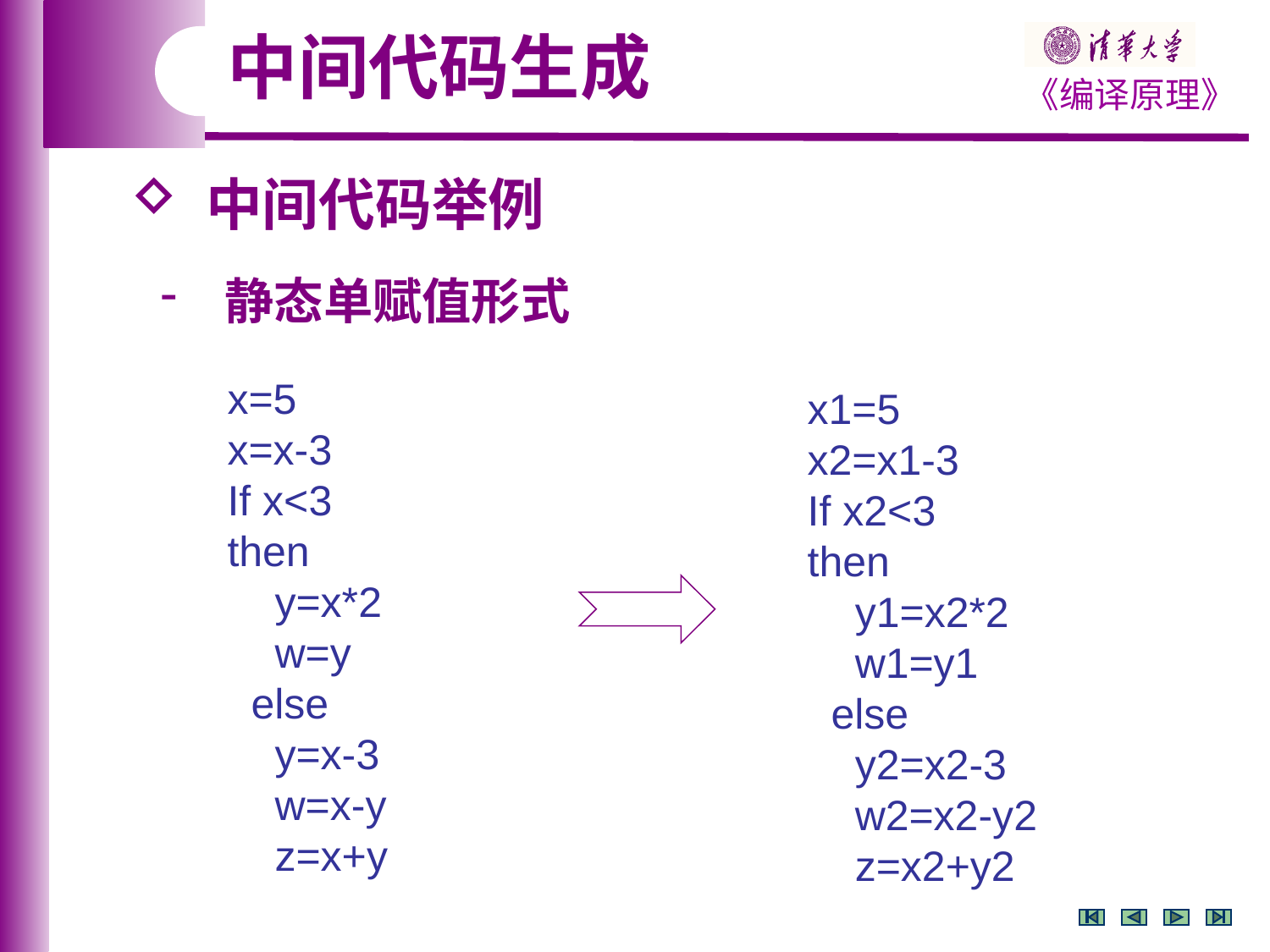

中间代码生成
 中间代码举例
  静态单赋值形式
x=5
x=x-3
If x<3
then
    y=x*2
    w=y
  else
    y=x-3
    w=x-y
    z=x+y
x1=5
x2=x1-3
If x2<3
then
    y1=x2*2
    w1=y1
  else
    y2=x2-3
    w2=x2-y2
    z=x2+y2